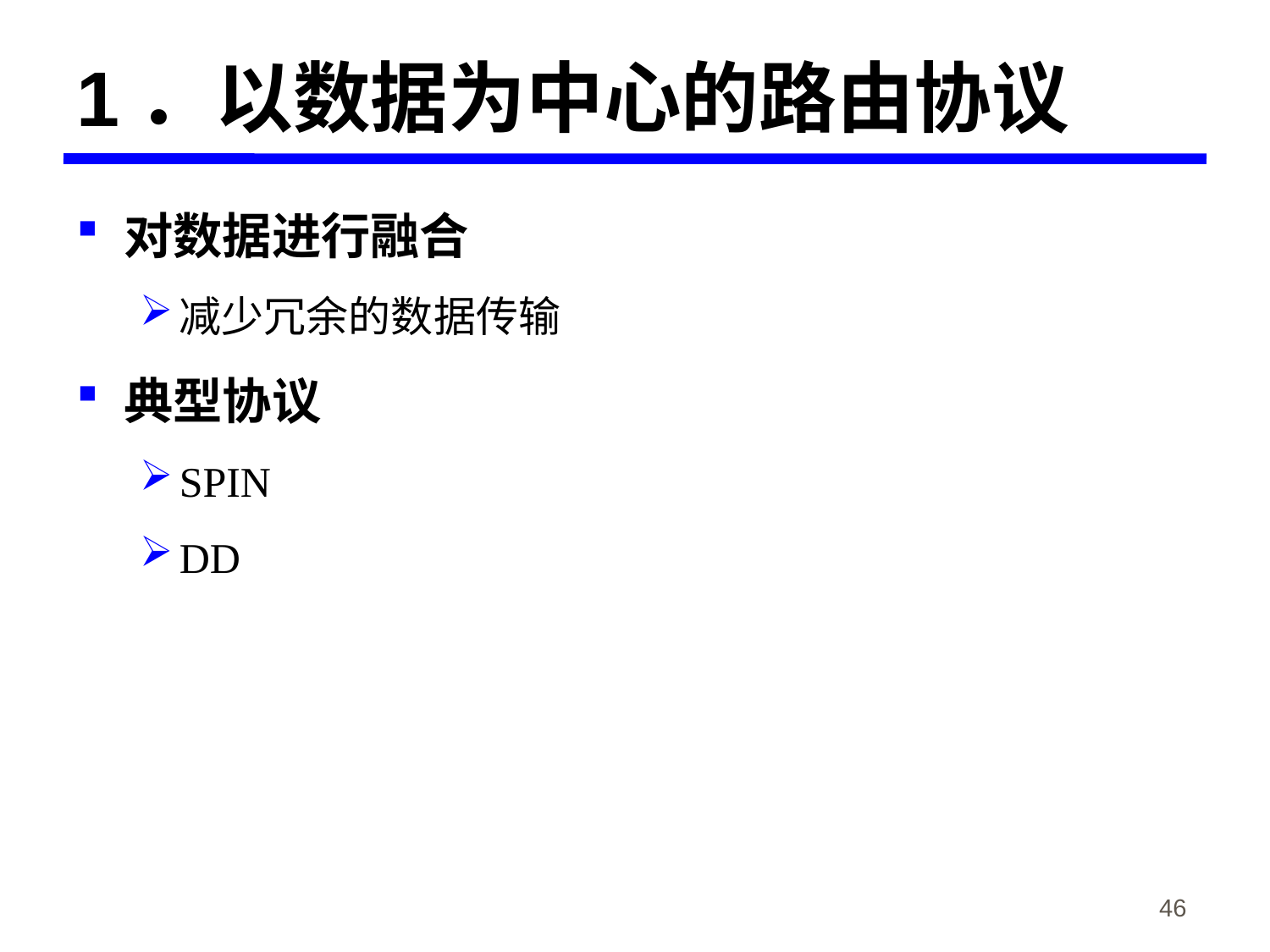

# 1．以数据为中心的路由协议
对数据进行融合
减少冗余的数据传输
典型协议
SPIN
DD
《物联网概论》-韩毅刚
46